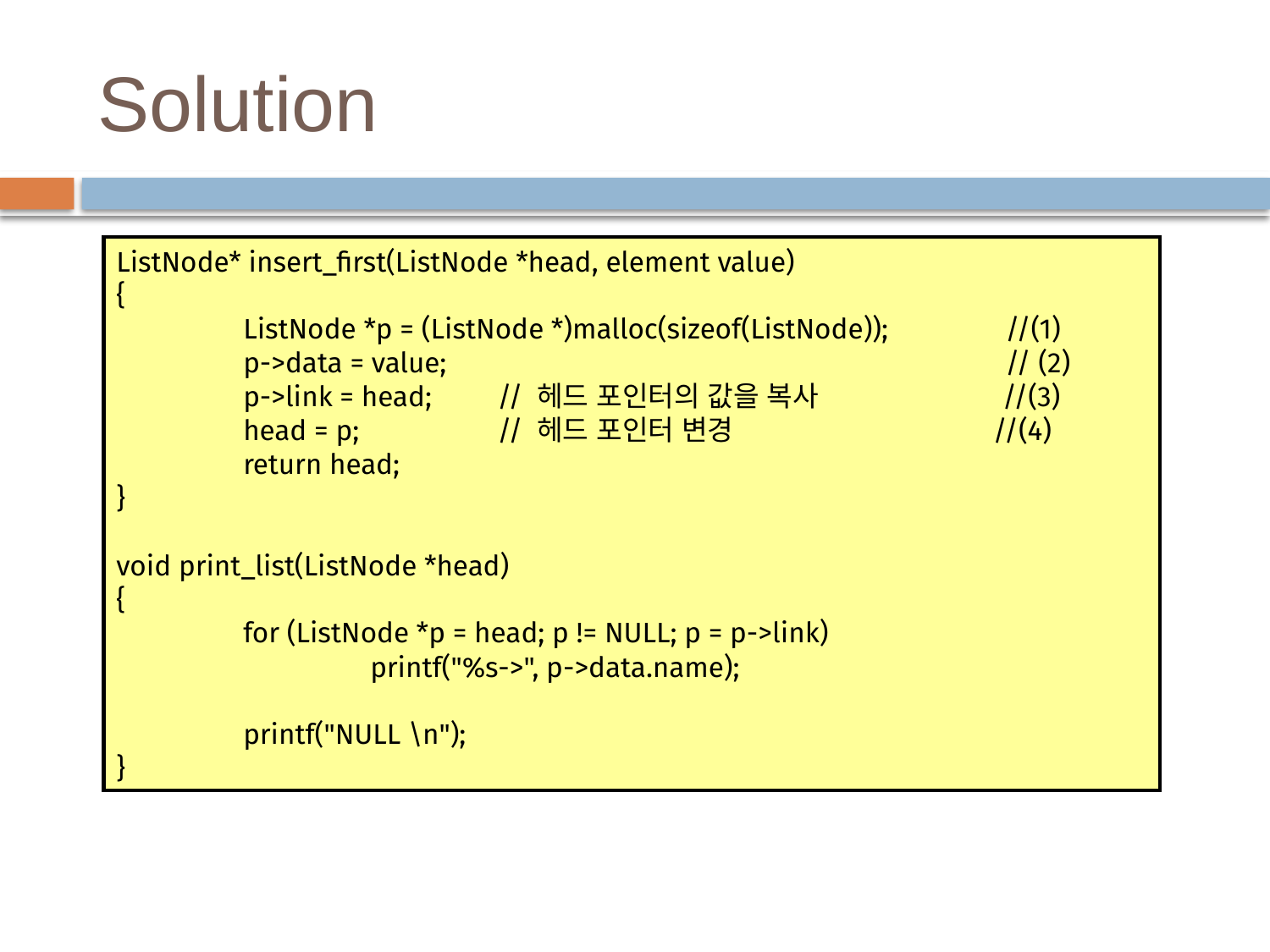

# Solution
ListNode* insert_first(ListNode *head, element value)
{
	ListNode *p = (ListNode *)malloc(sizeof(ListNode));	//(1)
	p->data = value;					// (2)
	p->link = head;	// 헤드 포인터의 값을 복사	               //(3)
	head = p;         	// 헤드 포인터 변경	                              //(4)
	return head;
}

void print_list(ListNode *head)
{
	for (ListNode *p = head; p != NULL; p = p->link)
		printf("%s->", p->data.name);

	printf("NULL \n");
}